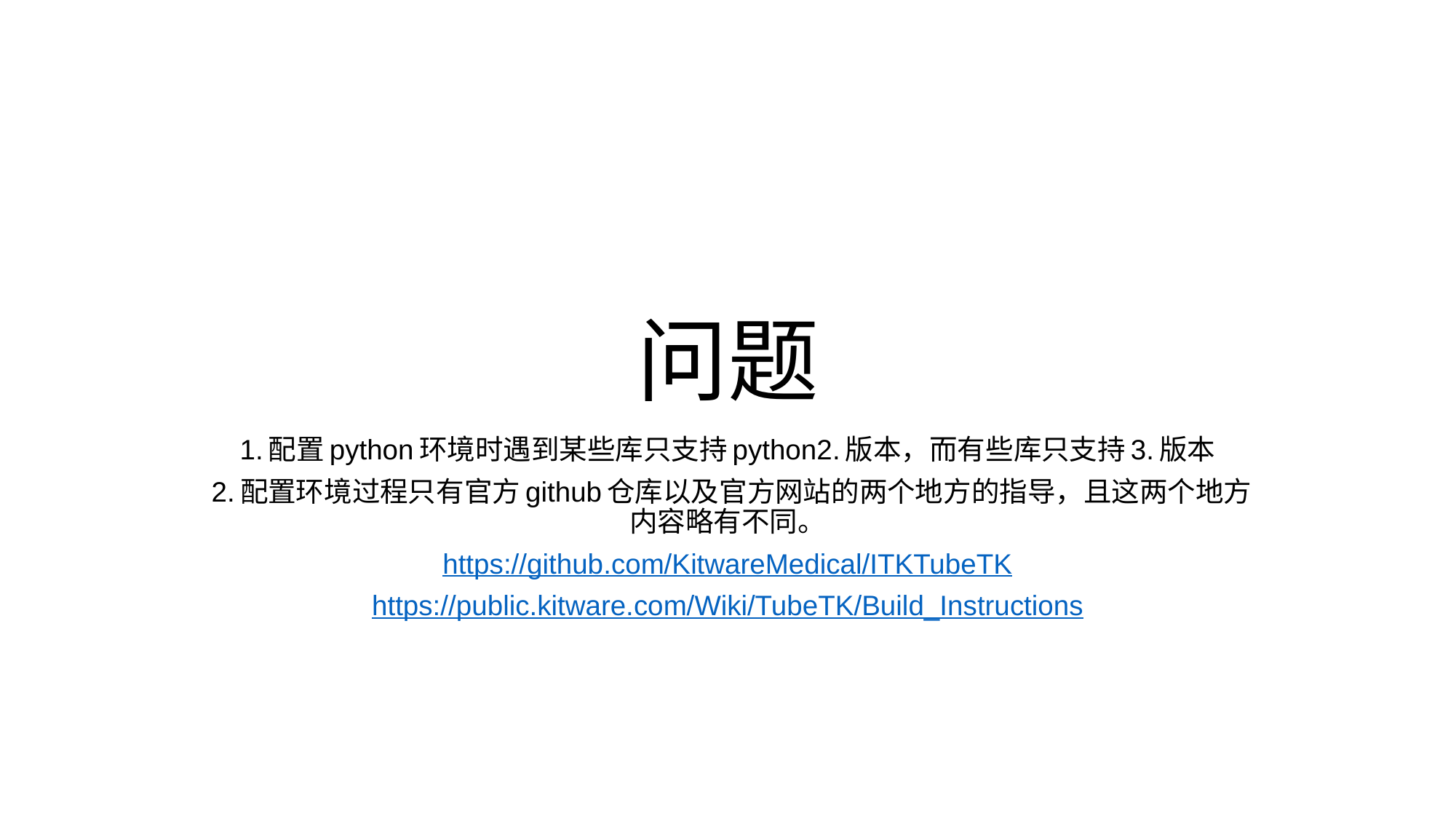

# 问题
1.配置python环境时遇到某些库只支持python2.版本，而有些库只支持3.版本
 2.配置环境过程只有官方github仓库以及官方网站的两个地方的指导，且这两个地方内容略有不同。
https://github.com/KitwareMedical/ITKTubeTK
https://public.kitware.com/Wiki/TubeTK/Build_Instructions